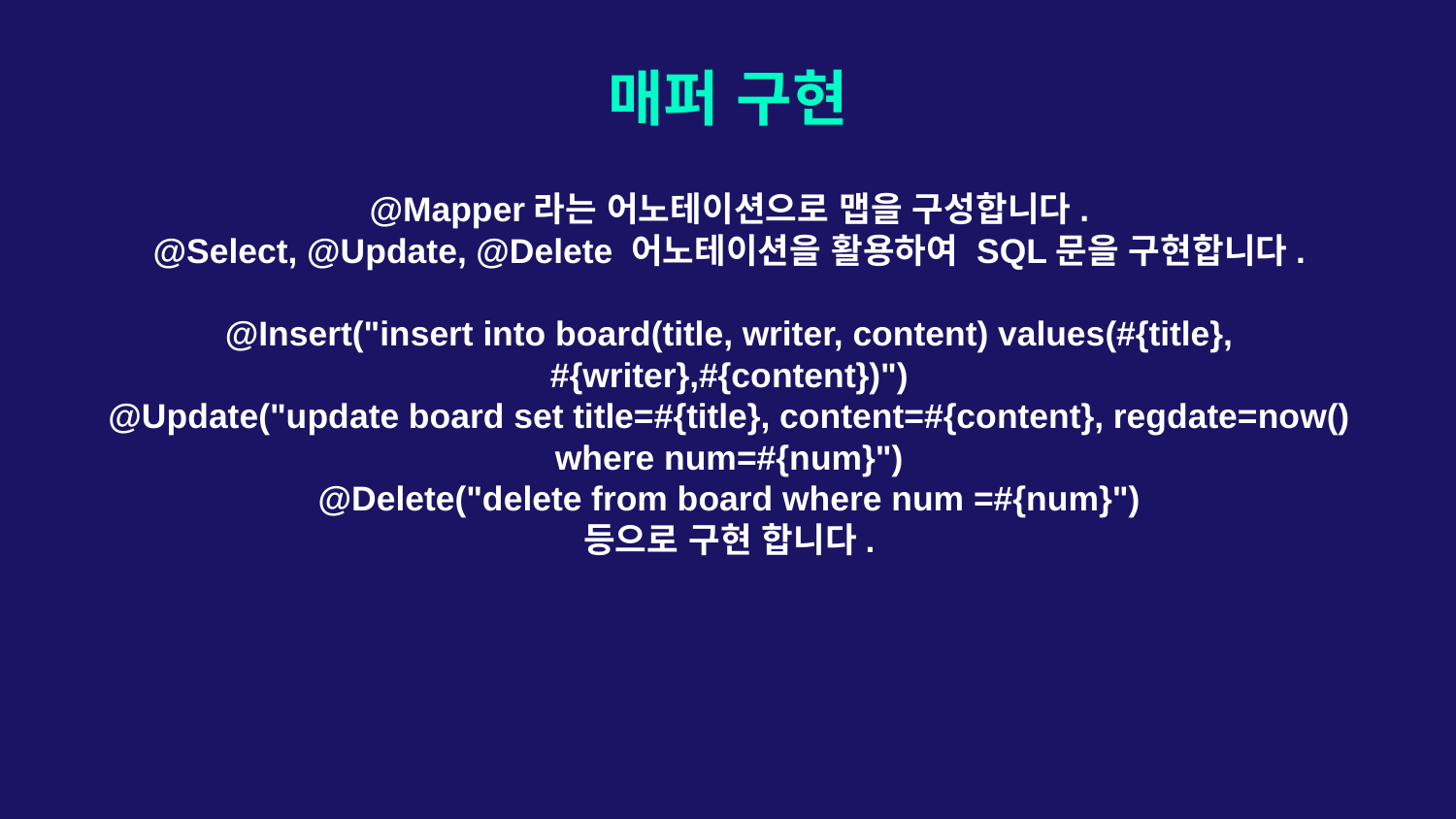

# 매퍼 구현
@Mapper라는 어노테이션으로 맵을 구성합니다.
@Select, @Update, @Delete 어노테이션을 활용하여 SQL문을 구현합니다.

@Insert("insert into board(title, writer, content) values(#{title}, #{writer},#{content})")
@Update("update board set title=#{title}, content=#{content}, regdate=now() where num=#{num}")
@Delete("delete from board where num =#{num}")
등으로 구현 합니다.